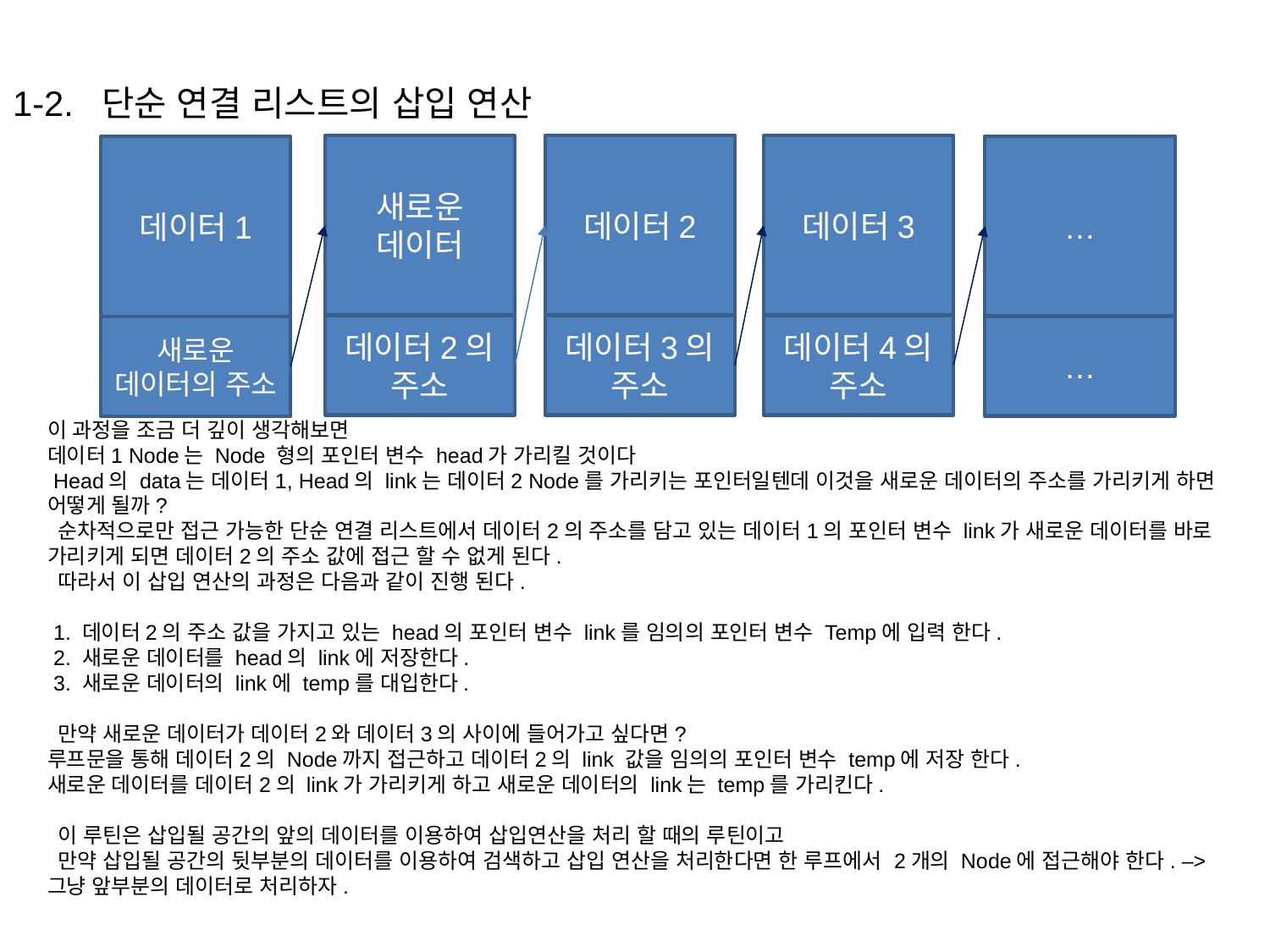

1-2.  단순 연결 리스트의 삽입 연산
새로운
데이터
데이터2
데이터3
…
데이터1
데이터2의
주소
데이터3의 주소
데이터4의 주소
…
새로운 데이터의 주소
이 과정을 조금 더 깊이 생각해보면
데이터1 Node는 Node 형의 포인터 변수 head가 가리킬 것이다
 Head의 data는 데이터1, Head의 link는 데이터2 Node를 가리키는 포인터일텐데 이것을 새로운 데이터의 주소를 가리키게 하면 어떻게 될까?
 순차적으로만 접근 가능한 단순 연결 리스트에서 데이터2의 주소를 담고 있는 데이터1의 포인터 변수 link가 새로운 데이터를 바로 가리키게 되면 데이터2의 주소 값에 접근 할 수 없게 된다.
 따라서 이 삽입 연산의 과정은 다음과 같이 진행 된다.

 1. 데이터2의 주소 값을 가지고 있는 head의 포인터 변수 link를 임의의 포인터 변수 Temp에 입력 한다.
 2. 새로운 데이터를 head의 link에 저장한다.
 3. 새로운 데이터의 link에 temp를 대입한다.

 만약 새로운 데이터가 데이터2와 데이터3의 사이에 들어가고 싶다면?
루프문을 통해 데이터2의 Node까지 접근하고 데이터2의 link 값을 임의의 포인터 변수 temp에 저장 한다.
새로운 데이터를 데이터2의 link가 가리키게 하고 새로운 데이터의 link는 temp를 가리킨다.

 이 루틴은 삽입될 공간의 앞의 데이터를 이용하여 삽입연산을 처리 할 때의 루틴이고
 만약 삽입될 공간의 뒷부분의 데이터를 이용하여 검색하고 삽입 연산을 처리한다면 한 루프에서 2개의 Node에 접근해야 한다. –> 그냥 앞부분의 데이터로 처리하자.